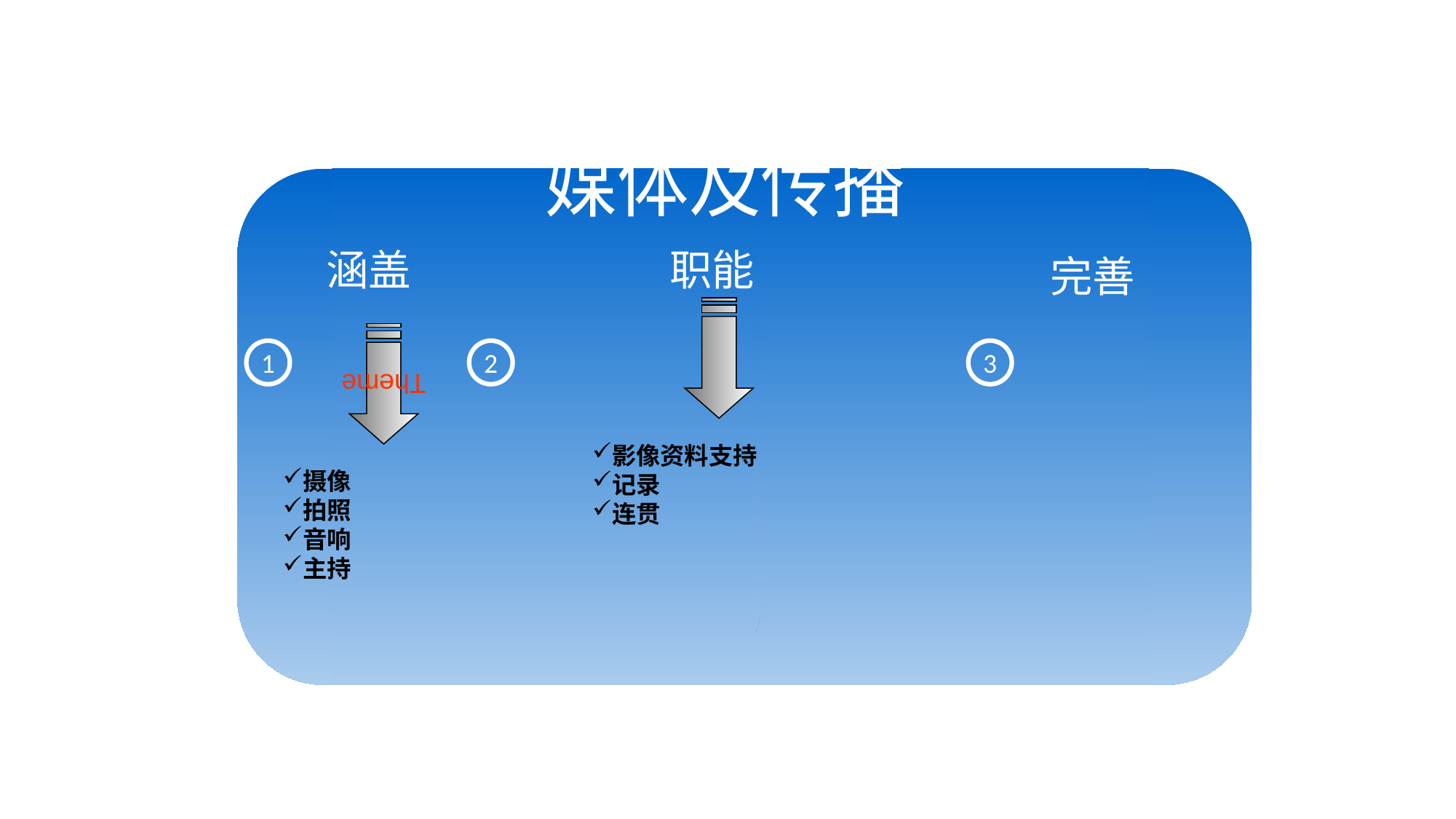

媒体及传播

涵盖
职能
   完善

Introduction

1
2
3
Theme

Sketch
Flash
影像资料支持
记录
连贯

摄像
拍照
音响
主持